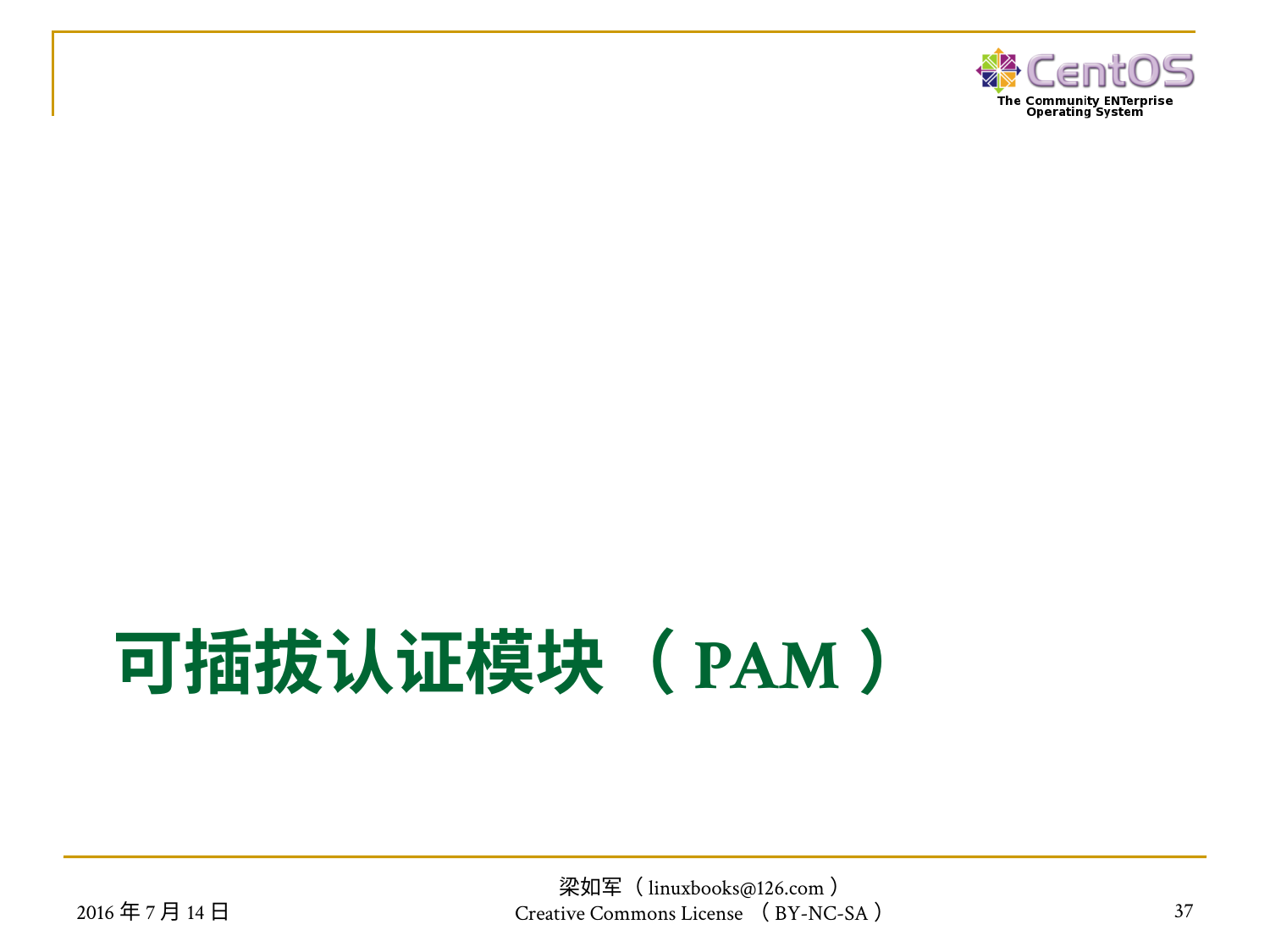

# 可插拔认证模块（PAM）
2016年7月14日
37
梁如军（linuxbooks@126.com）
Creative Commons License（BY-NC-SA）